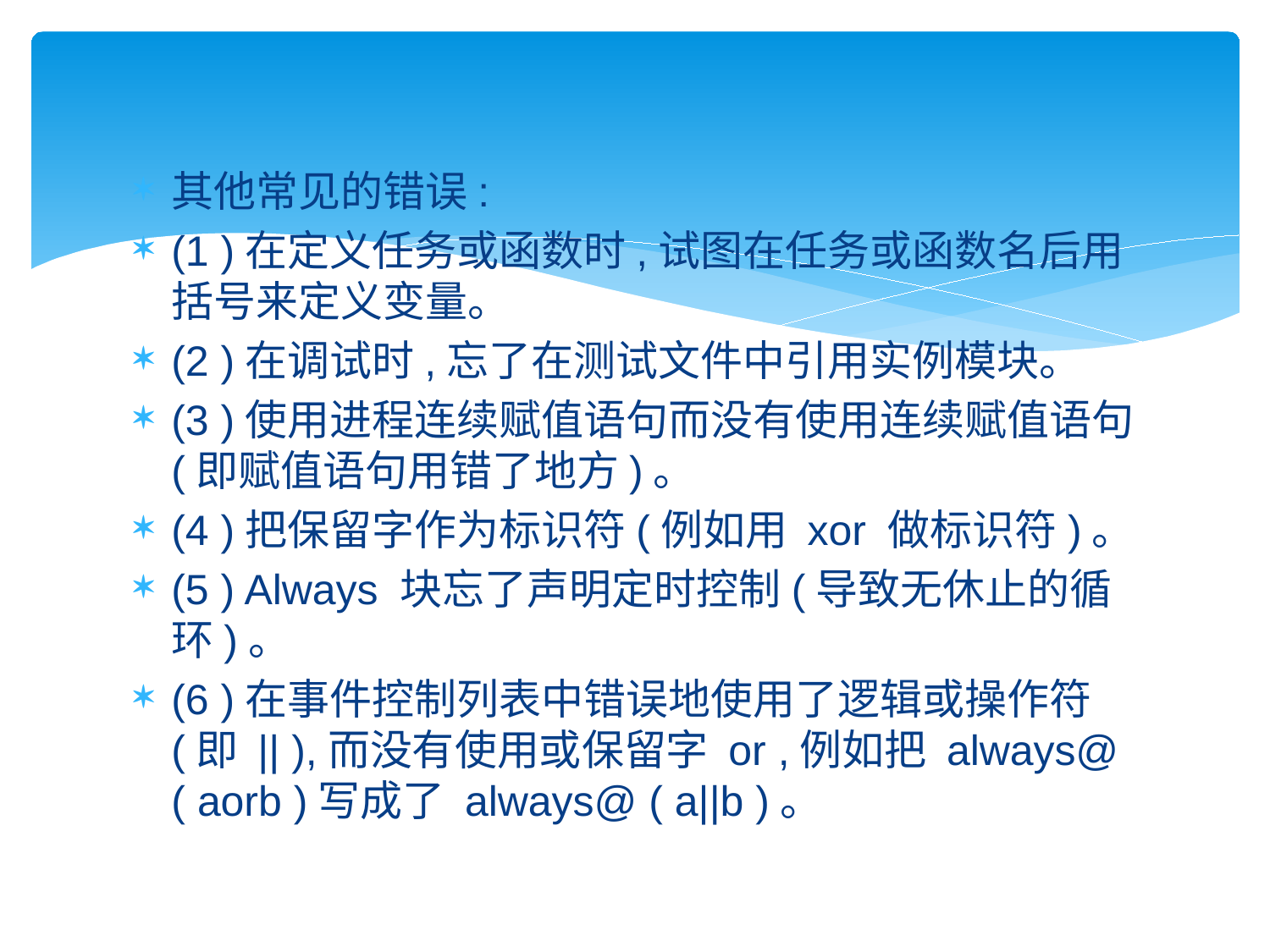

#
其他常见的错误:
(1 )在定义任务或函数时,试图在任务或函数名后用括号来定义变量。
(2 )在调试时,忘了在测试文件中引用实例模块。
(3 )使用进程连续赋值语句而没有使用连续赋值语句(即赋值语句用错了地方)。
(4 )把保留字作为标识符(例如用 xor 做标识符)。
(5 ) Always 块忘了声明定时控制(导致无休止的循环)。
(6 )在事件控制列表中错误地使用了逻辑或操作符(即 || ),而没有使用或保留字 or ,例如把 always@ ( aorb )写成了 always@ ( a||b )。